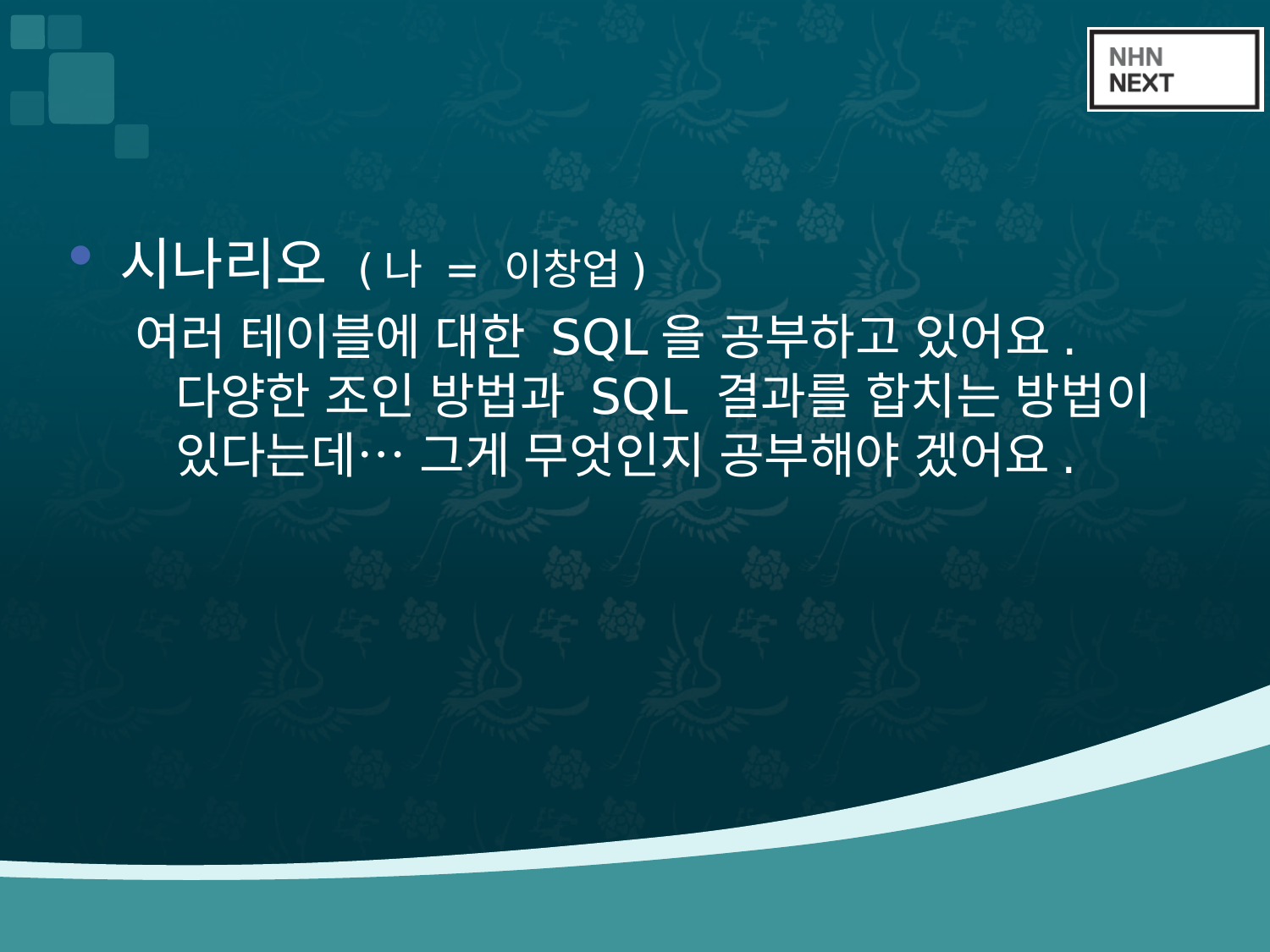

#
시나리오 (나 = 이창업)
여러 테이블에 대한 SQL을 공부하고 있어요. 다양한 조인 방법과 SQL 결과를 합치는 방법이 있다는데… 그게 무엇인지 공부해야 겠어요.